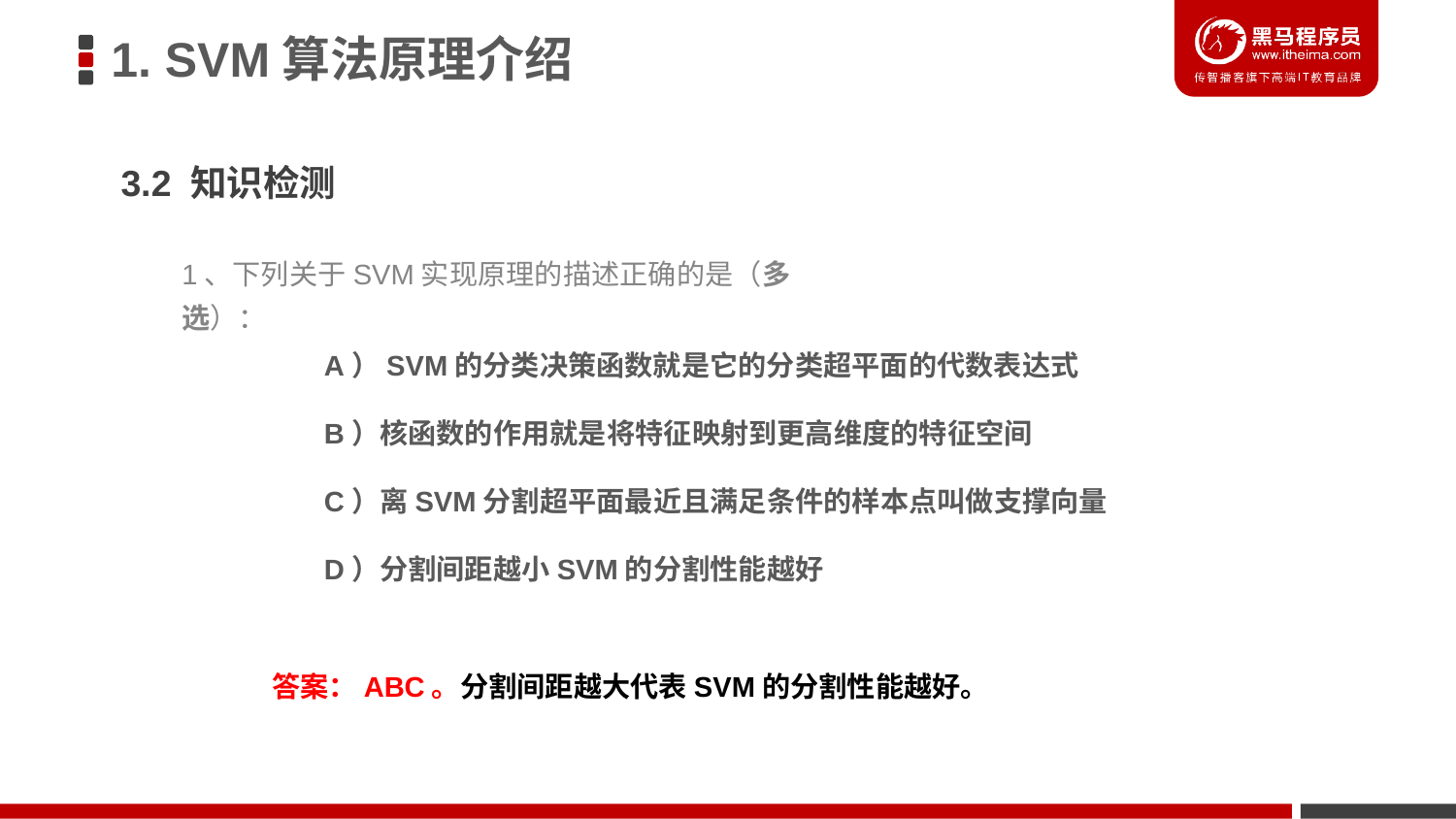

1. SVM算法原理介绍
3.2 知识检测
1、下列关于SVM实现原理的描述正确的是（多选）：
A）SVM的分类决策函数就是它的分类超平面的代数表达式

B）核函数的作用就是将特征映射到更高维度的特征空间

C）离SVM分割超平面最近且满足条件的样本点叫做支撑向量

D）分割间距越小SVM的分割性能越好
答案：ABC。分割间距越大代表SVM的分割性能越好。